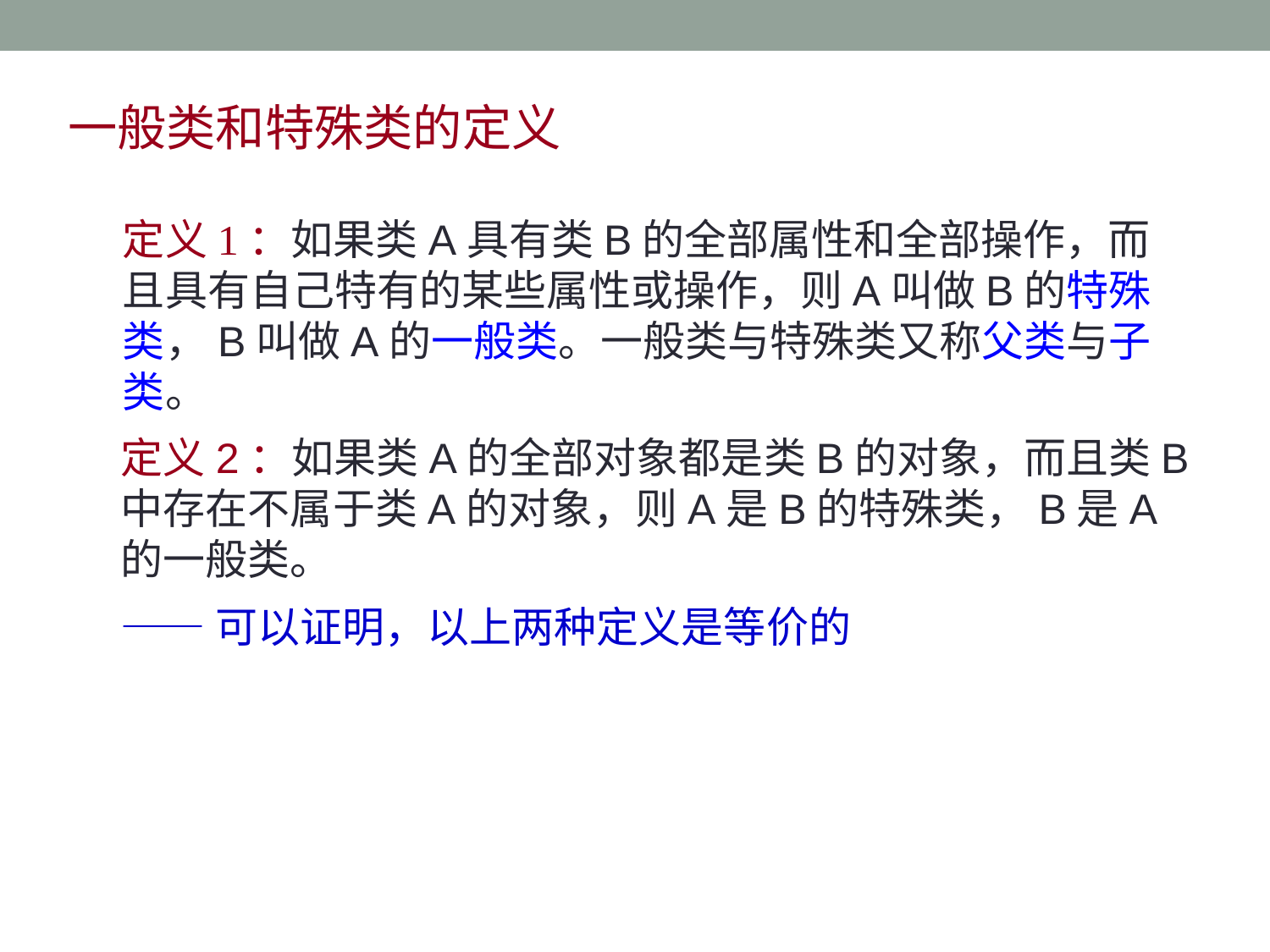

一般类和特殊类的定义
定义1：如果类A具有类B的全部属性和全部操作，而且具有自己特有的某些属性或操作，则A叫做B的特殊类，B叫做A的一般类。一般类与特殊类又称父类与子类。
定义2：如果类A的全部对象都是类B的对象，而且类B中存在不属于类A的对象，则A是B的特殊类，B是A的一般类。

——可以证明，以上两种定义是等价的